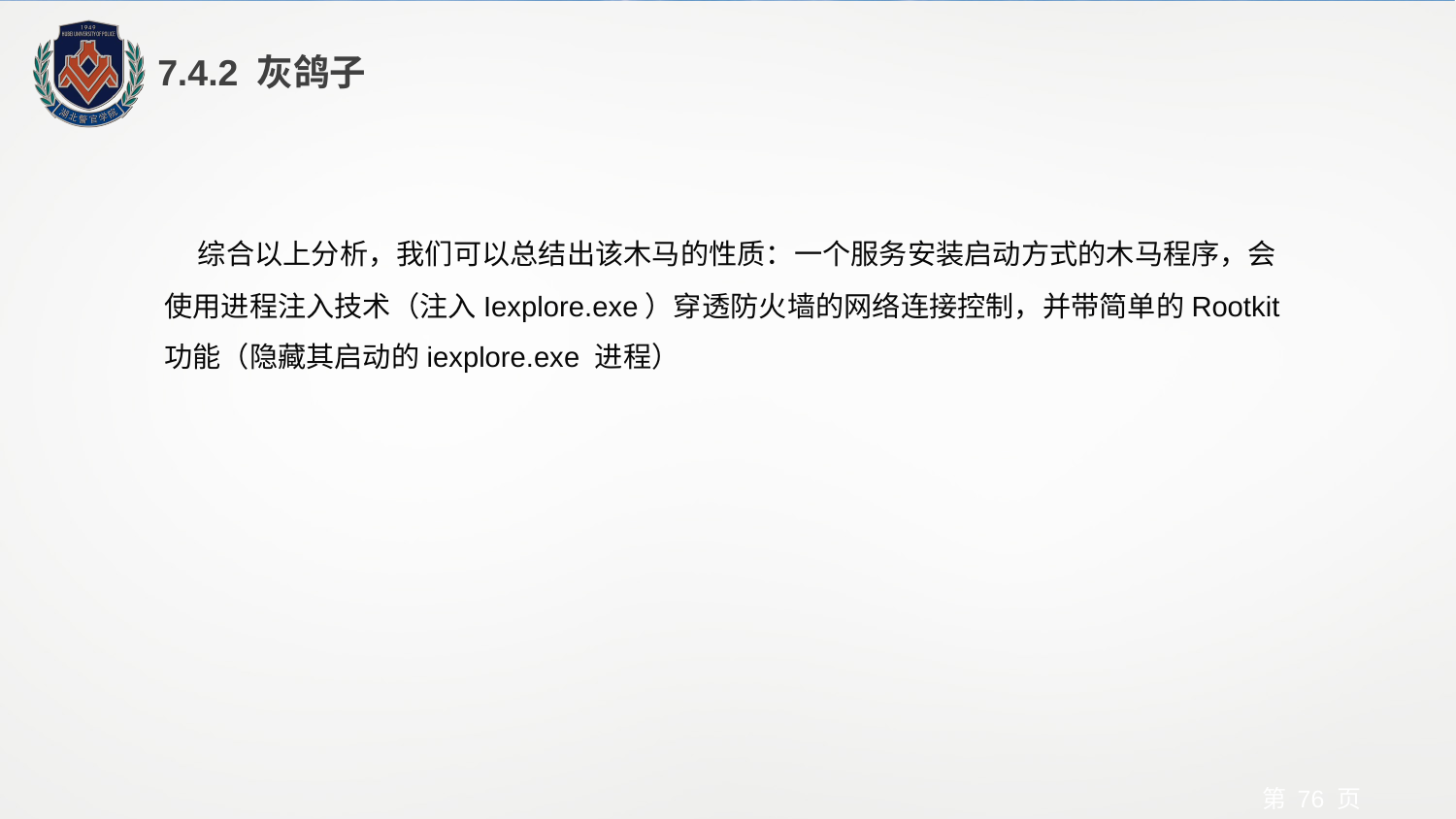

7.4.2 灰鸽子
   综合以上分析，我们可以总结出该木马的性质：一个服务安装启动方式的木马程序，会使用进程注入技术（注入Iexplore.exe）穿透防火墙的网络连接控制，并带简单的Rootkit 功能（隐藏其启动的iexplore.exe 进程）